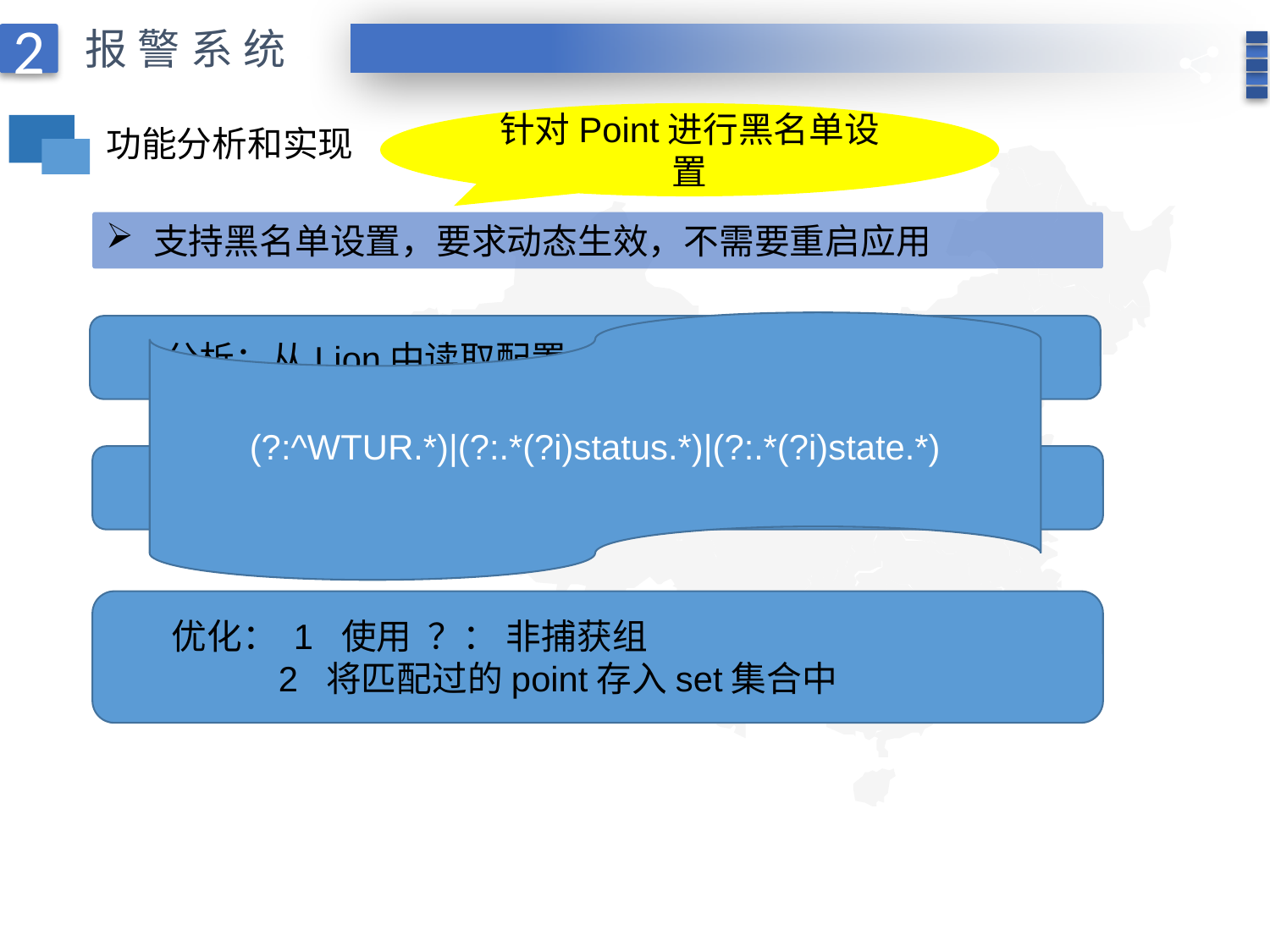

报警系统
2

针对Point进行黑名单设置

功能分析和实现
支持黑名单设置，要求动态生效，不需要重启应用
(?:^WTUR.*)|(?:.*(?i)status.*)|(?:.*(?i)state.*)
分析：从Lion中读取配置，进行过滤，且在任务中执行
方案：正则匹配。对读取进来的配置进行拼接为标准正则

优化： 1  使用  ？： 非捕获组
           2  将匹配过的point存入set集合中